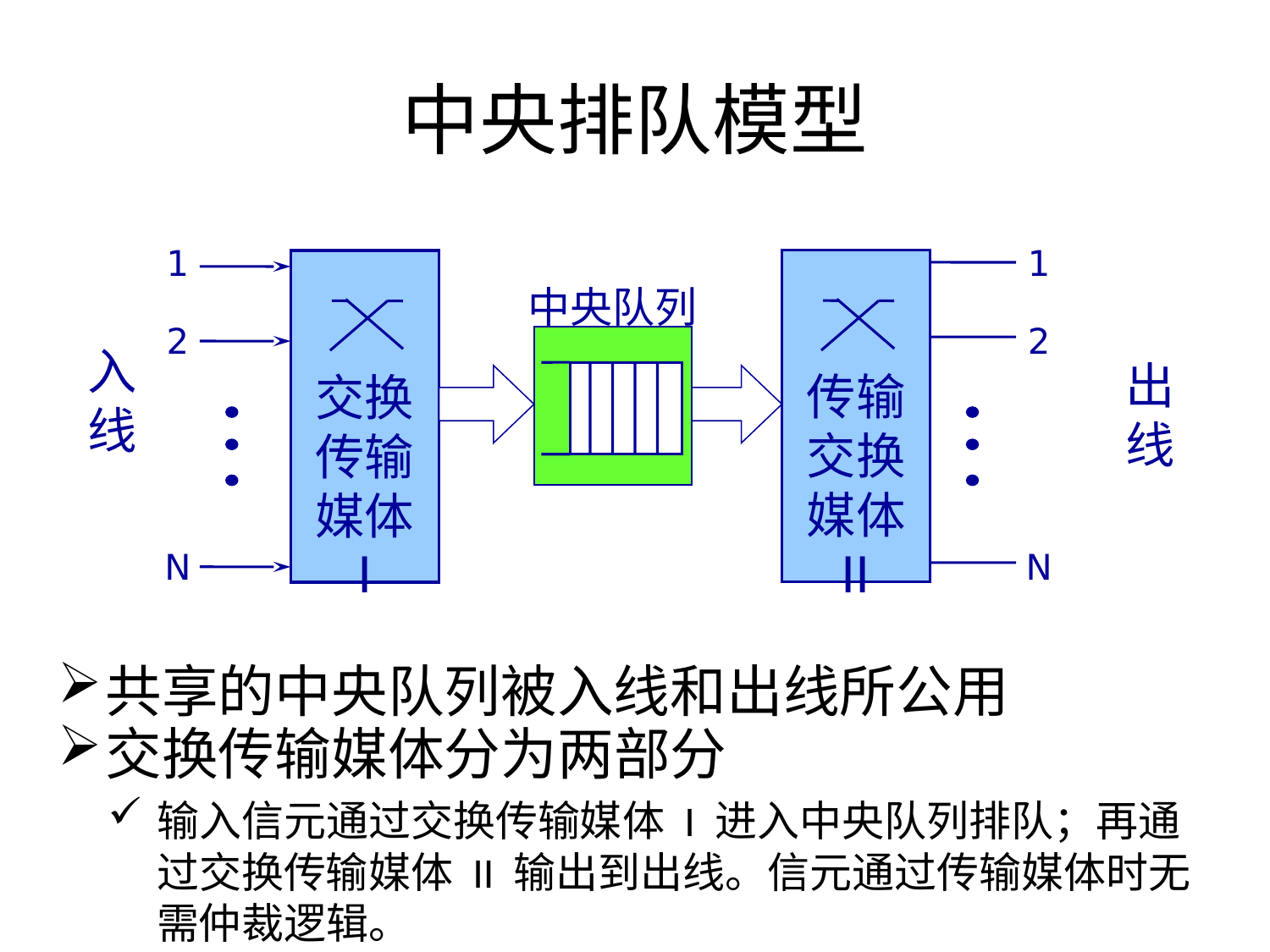

# 中央排队模型

1
1

传输
交换
媒体
II

交换
传输
媒体
I
中央队列

2
2

入
线
出
线

N
N
共享的中央队列被入线和出线所公用
交换传输媒体分为两部分
输入信元通过交换传输媒体 I 进入中央队列排队；再通过交换传输媒体 II 输出到出线。信元通过传输媒体时无需仲裁逻辑。